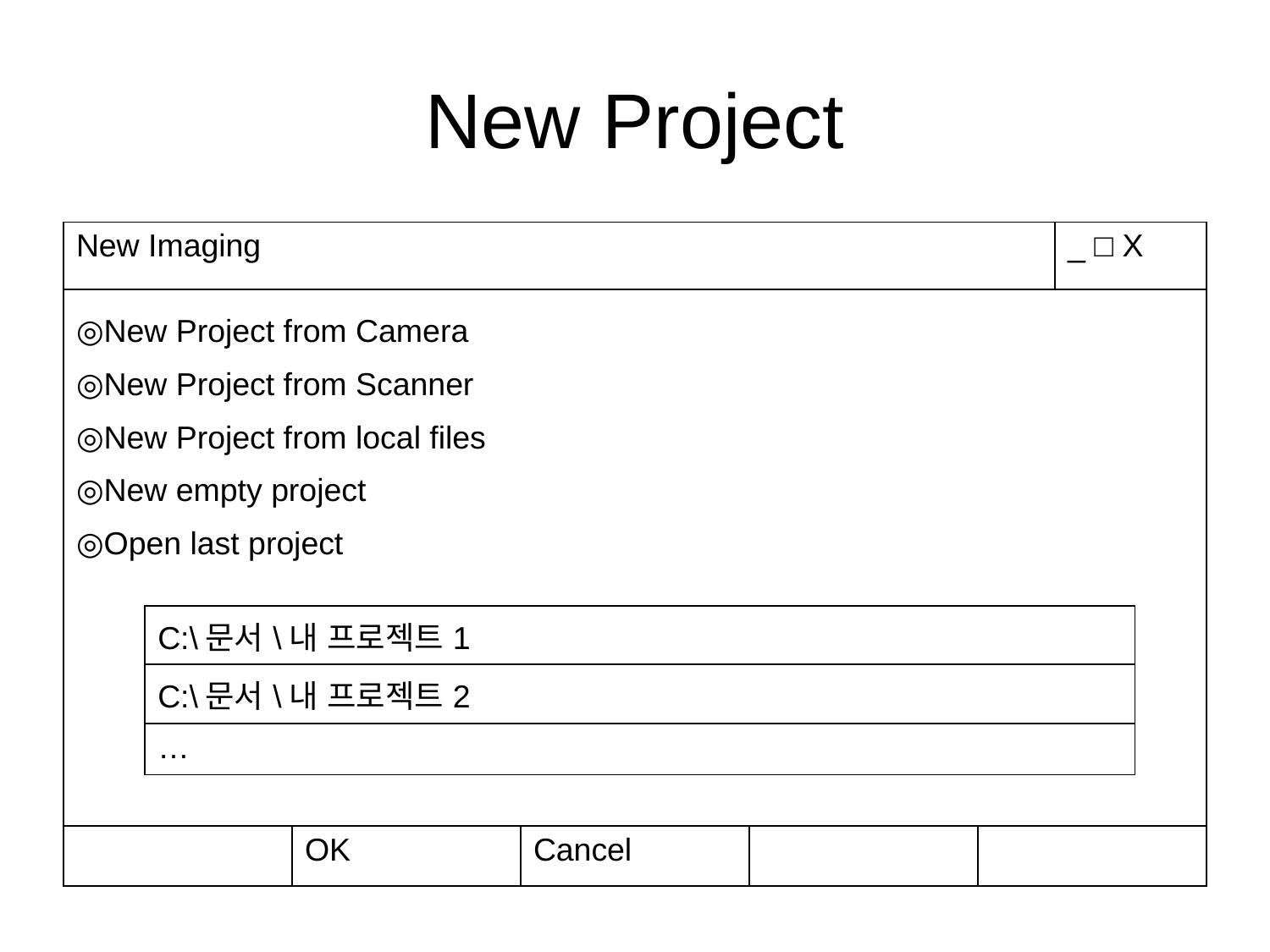

# New Project
| New Imaging |  |  |  |  | \_ □ Χ |
| --- | --- | --- | --- | --- | --- |
| ◎New Project from Camera ◎New Project from Scanner ◎New Project from local files ◎New empty project ◎Open last project |  |  |  |  |  |
|  | OK | Cancel |  |  |  |
| C:\문서\내 프로젝트1 |
| --- |
| C:\문서\내 프로젝트2 |
| … |